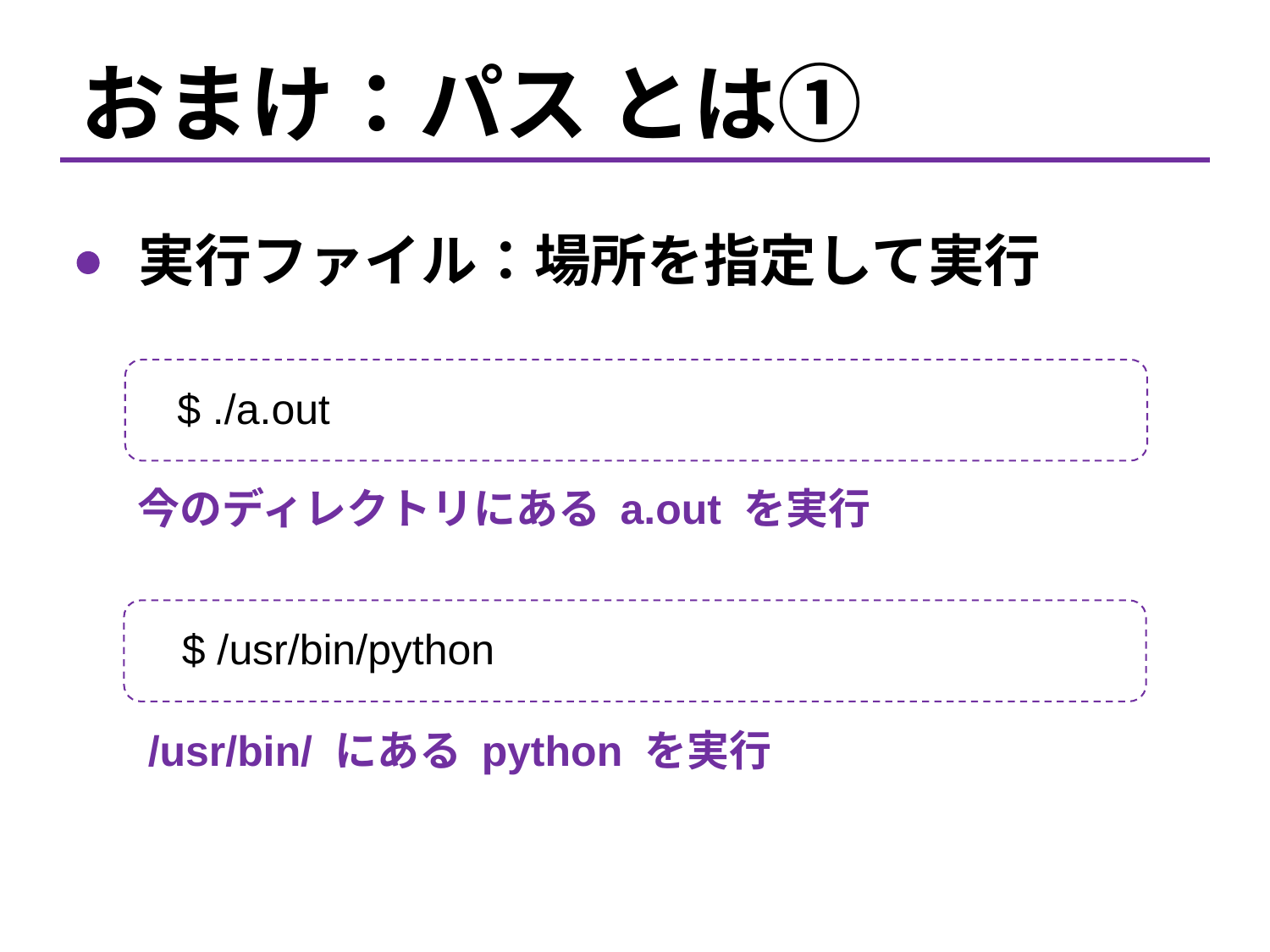

おまけ：パス とは①
 実行ファイル：場所を指定して実行

$ ./a.out
今のディレクトリにある a.out を実行

$ /usr/bin/python
/usr/bin/ にある python を実行